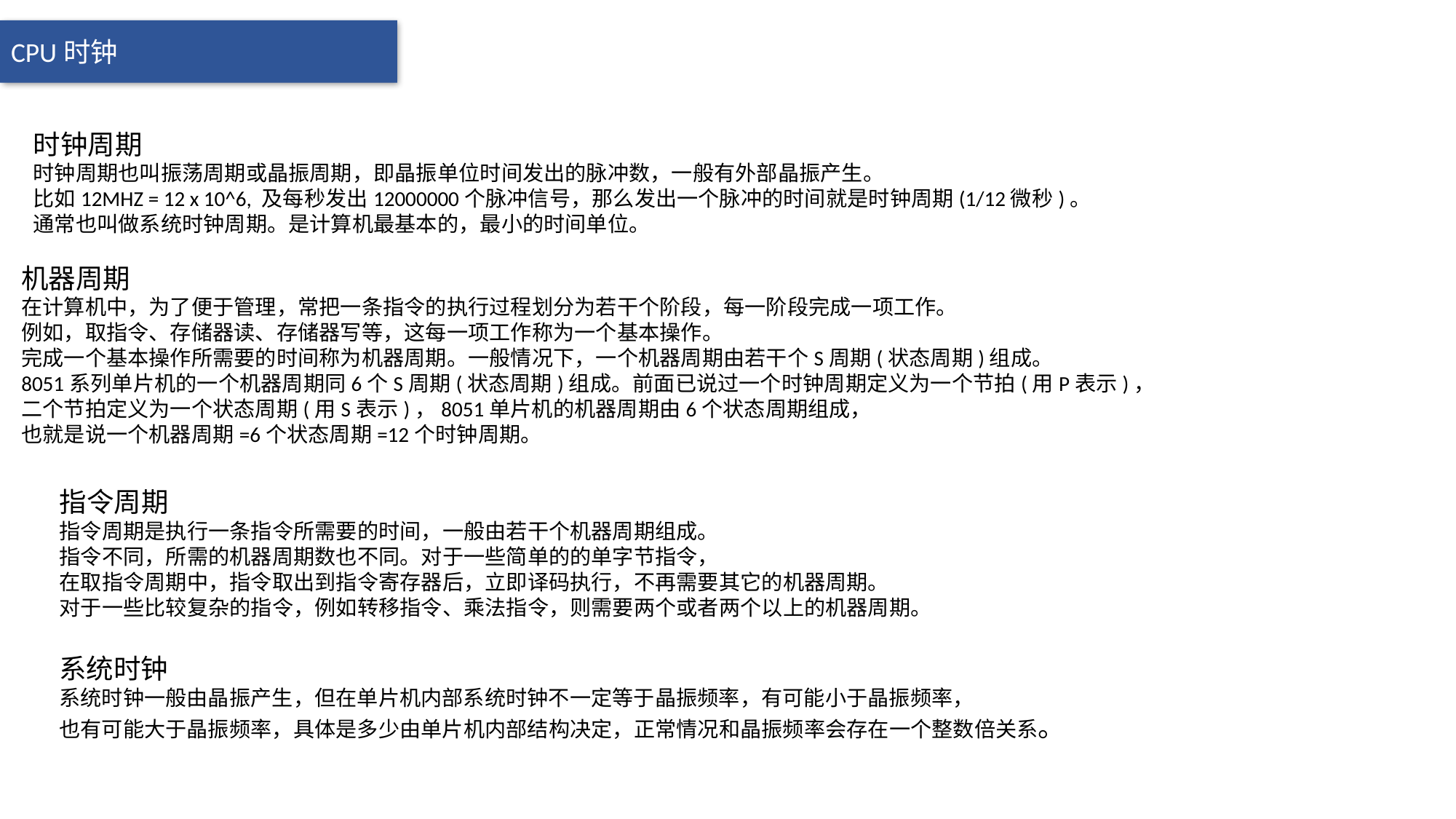

CPU时钟
时钟周期
时钟周期也叫振荡周期或晶振周期，即晶振单位时间发出的脉冲数，一般有外部晶振产生。
比如12MHZ = 12 x 10^6, 及每秒发出12000000个脉冲信号，那么发出一个脉冲的时间就是时钟周期(1/12微秒)。
通常也叫做系统时钟周期。是计算机最基本的，最小的时间单位。
机器周期
在计算机中，为了便于管理，常把一条指令的执行过程划分为若干个阶段，每一阶段完成一项工作。
例如，取指令、存储器读、存储器写等，这每一项工作称为一个基本操作。
完成一个基本操作所需要的时间称为机器周期。一般情况下，一个机器周期由若干个S周期(状态周期)组成。
8051系列单片机的一个机器周期同6个S周期(状态周期)组成。前面已说过一个时钟周期定义为一个节拍(用P表示)，
二个节拍定义为一个状态周期(用S表示)，8051单片机的机器周期由6个状态周期组成，
也就是说一个机器周期=6个状态周期=12个时钟周期。

指令周期
指令周期是执行一条指令所需要的时间，一般由若干个机器周期组成。
指令不同，所需的机器周期数也不同。对于一些简单的的单字节指令，
在取指令周期中，指令取出到指令寄存器后，立即译码执行，不再需要其它的机器周期。
对于一些比较复杂的指令，例如转移指令、乘法指令，则需要两个或者两个以上的机器周期。
系统时钟
系统时钟一般由晶振产生，但在单片机内部系统时钟不一定等于晶振频率，有可能小于晶振频率，
也有可能大于晶振频率，具体是多少由单片机内部结构决定，正常情况和晶振频率会存在一个整数倍关系。